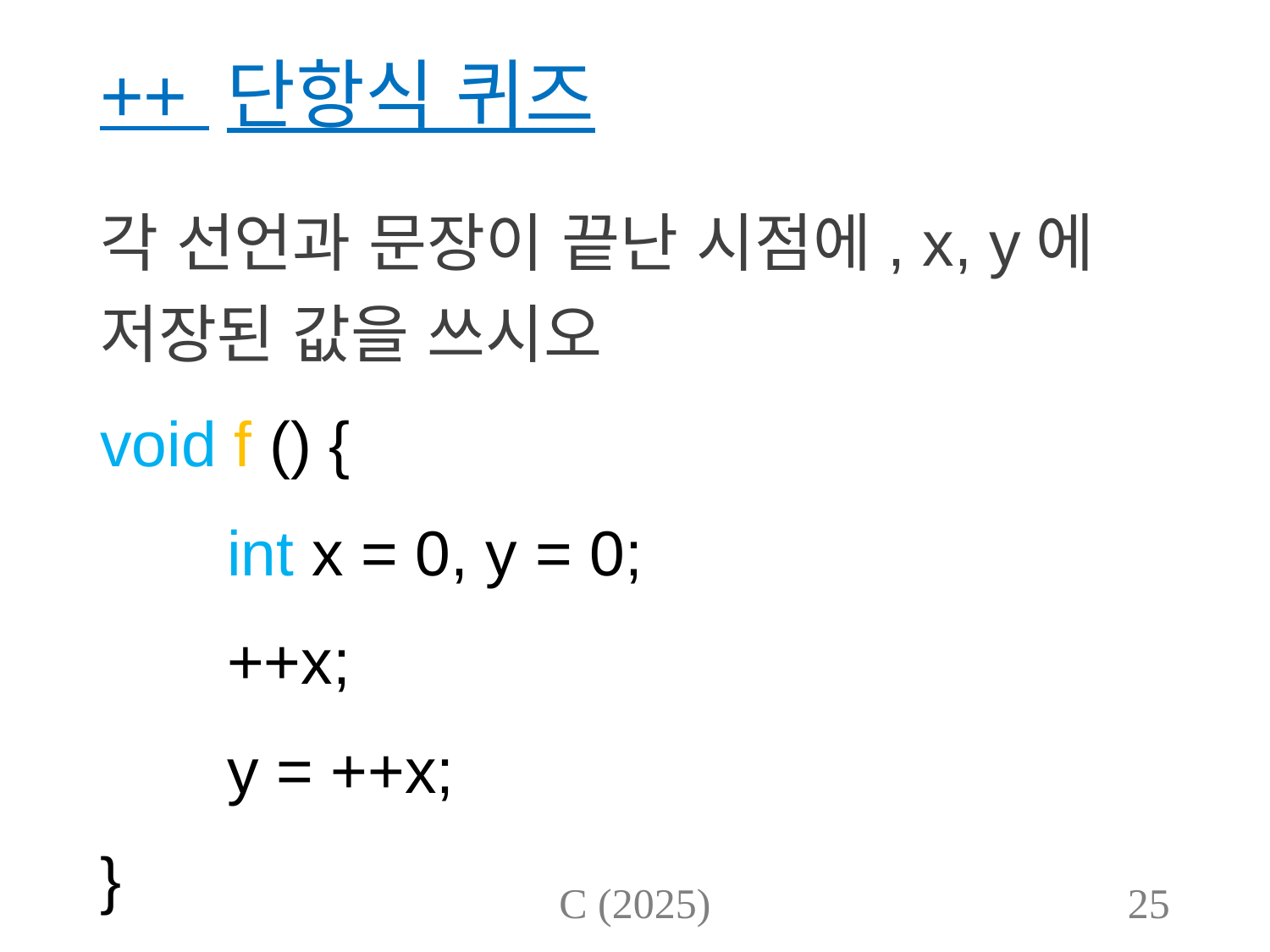

# ++ 단항식 퀴즈
각 선언과 문장이 끝난 시점에, x, y에 저장된 값을 쓰시오
void f () {
	int x = 0, y = 0;
	++x;
	y = ++x;
}
C (2025)
25